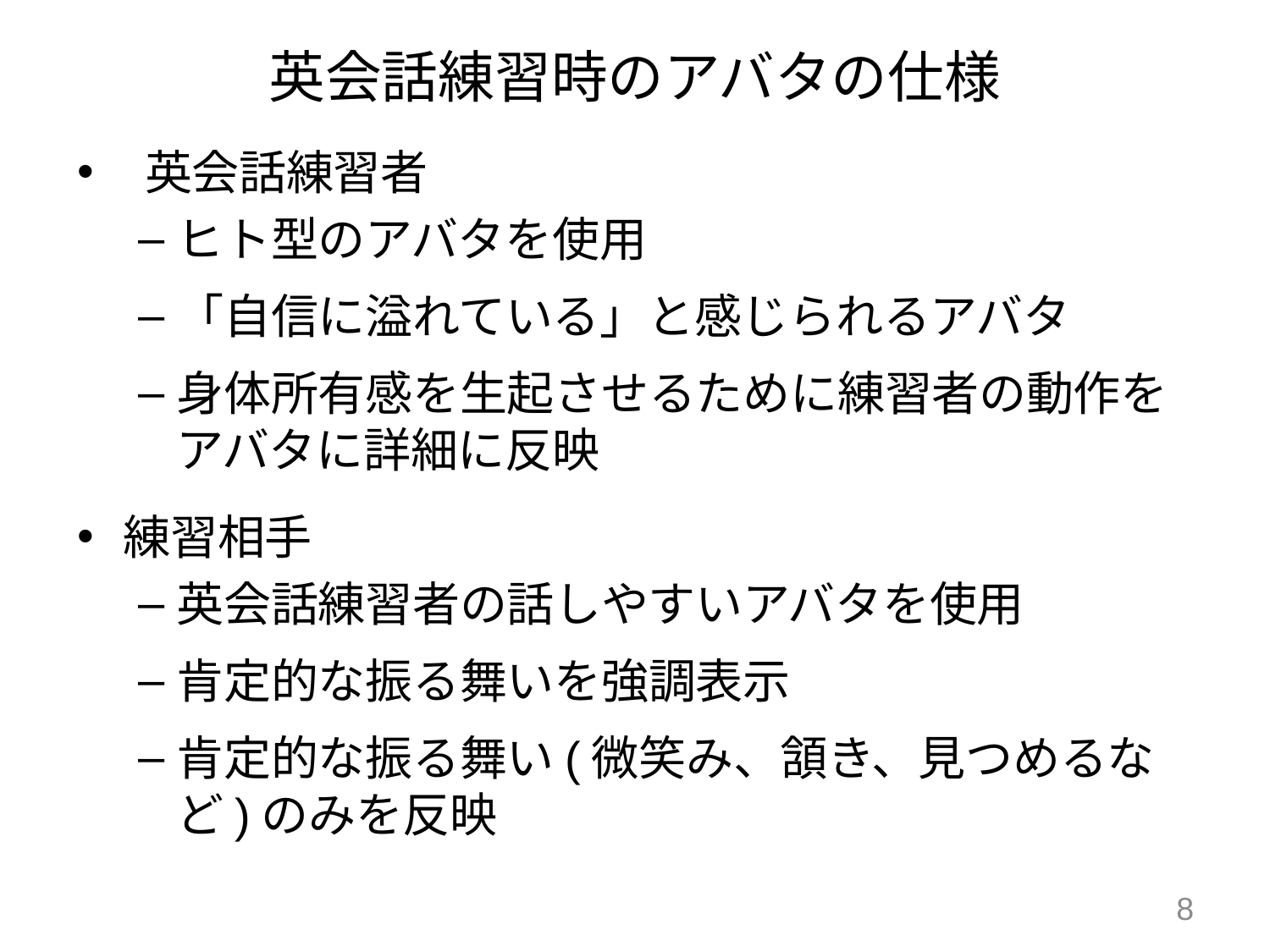

# 英会話練習時のアバタの仕様
 英会話練習者
ヒト型のアバタを使用
「自信に溢れている」と感じられるアバタ
身体所有感を生起させるために練習者の動作をアバタに詳細に反映
練習相手
英会話練習者の話しやすいアバタを使用
肯定的な振る舞いを強調表示
肯定的な振る舞い(微笑み、頷き、見つめるなど)のみを反映
8